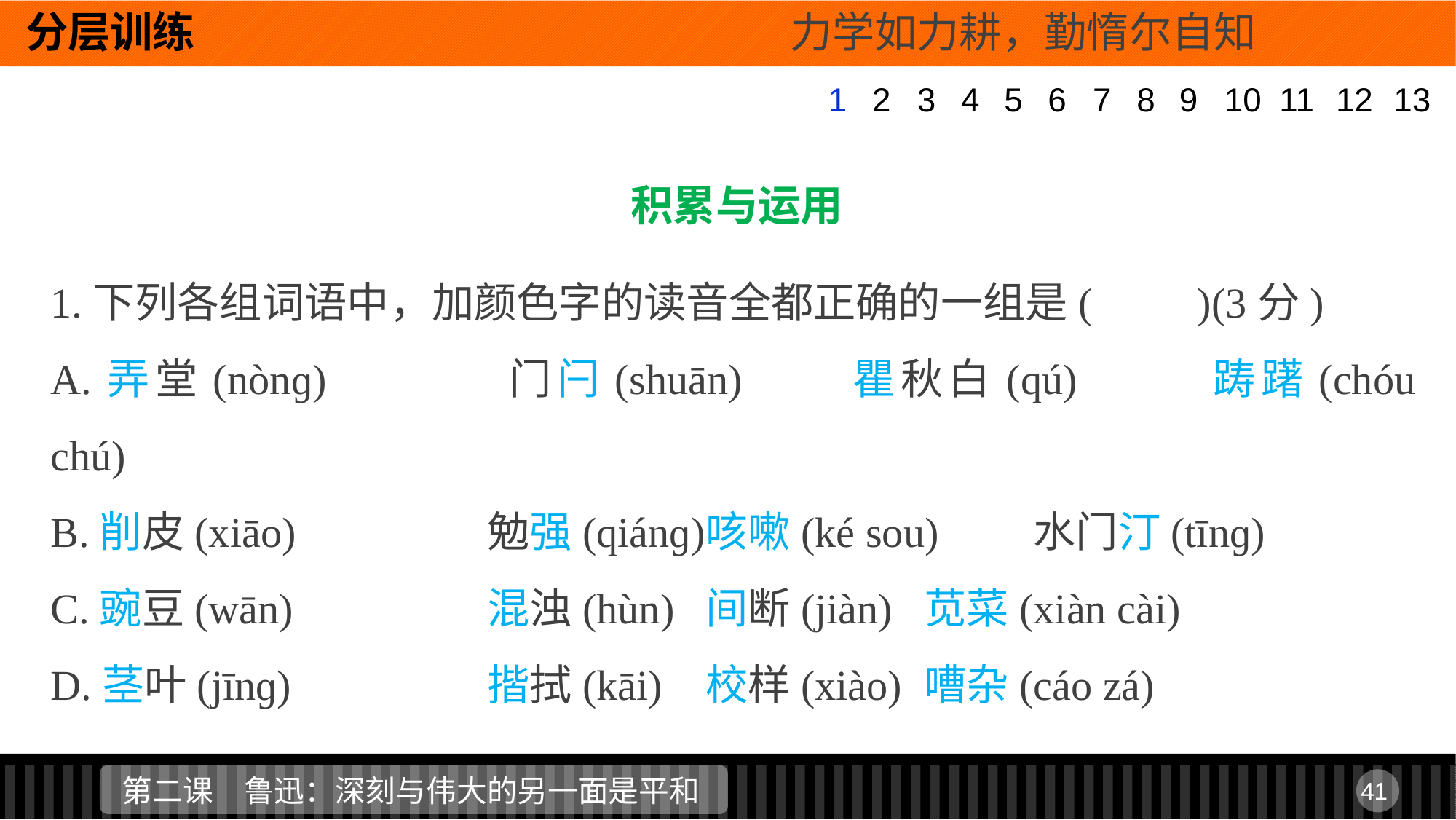

分层训练        					力学如力耕，勤惰尔自知

1
2
3
4
5
6
7
8
9
11
12
13
10
积累与运用
1.下列各组词语中，加颜色字的读音全都正确的一组是(　　)(3分)
A.弄堂(nònɡ)		门闩(shuān)	瞿秋白(qú)  	踌躇(chóu chú)
B.削皮(xiāo)  		勉强(qiánɡ)	咳嗽(ké sou)  	水门汀(tīnɡ)
C.豌豆(wān)  		混浊(hùn)	间断(jiàn)  	苋菜(xiàn cài)
D.茎叶(jīnɡ)  		揩拭(kāi)	校样(xiào)  	嘈杂(cáo zá)